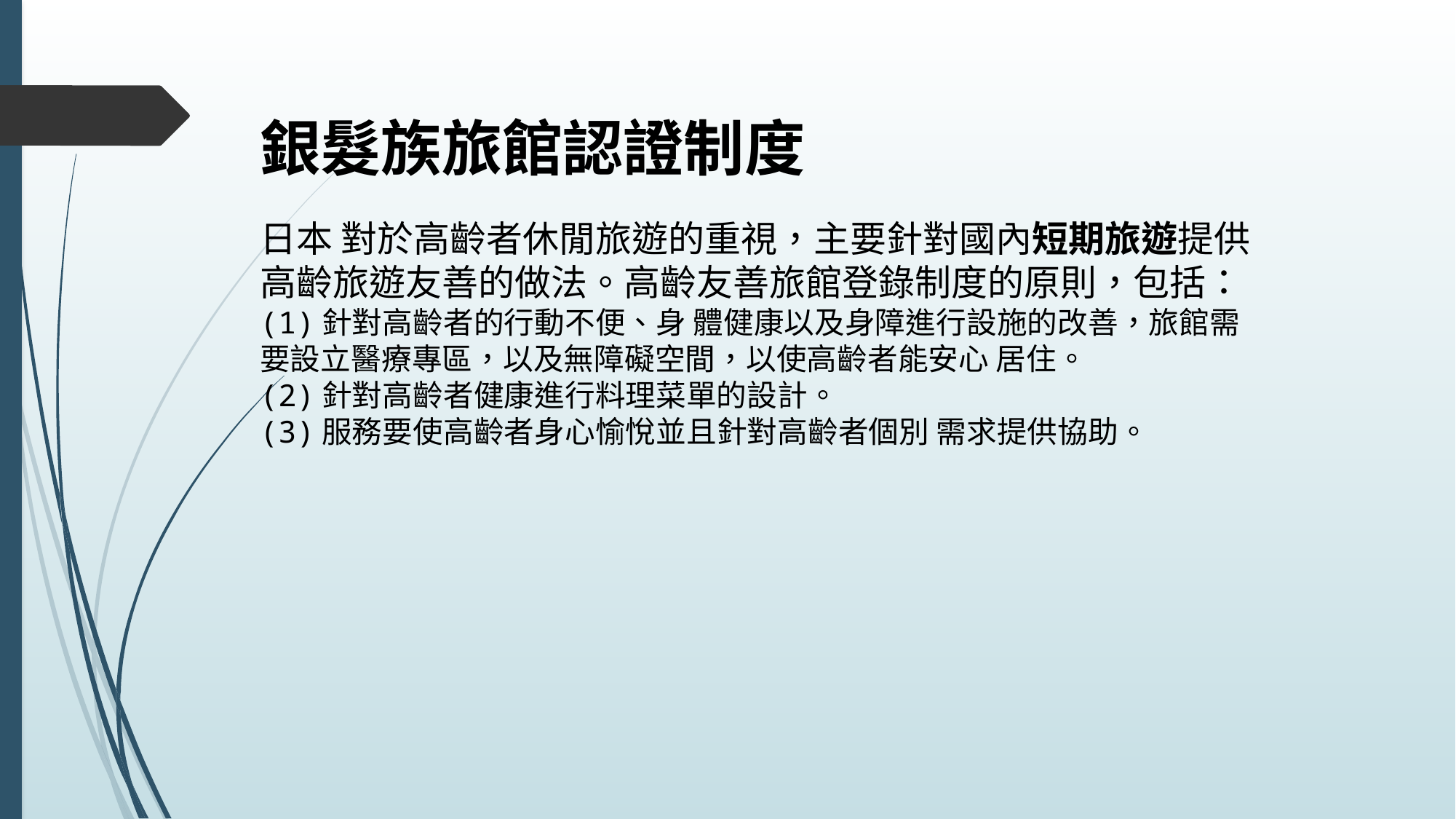

銀髮族旅館認證制度

日本 對於高齡者休閒旅遊的重視，主要針對國內短期旅遊提供高齡旅遊友善的做法。高齡友善旅館登錄制度的原則，包括：
(1)針對高齡者的行動不便、身 體健康以及身障進行設施的改善，旅館需要設立醫療專區，以及無障礙空間，以使高齡者能安心 居住。
(2)針對高齡者健康進行料理菜單的設計。
(3)服務要使高齡者身心愉悅並且針對高齡者個別 需求提供協助。